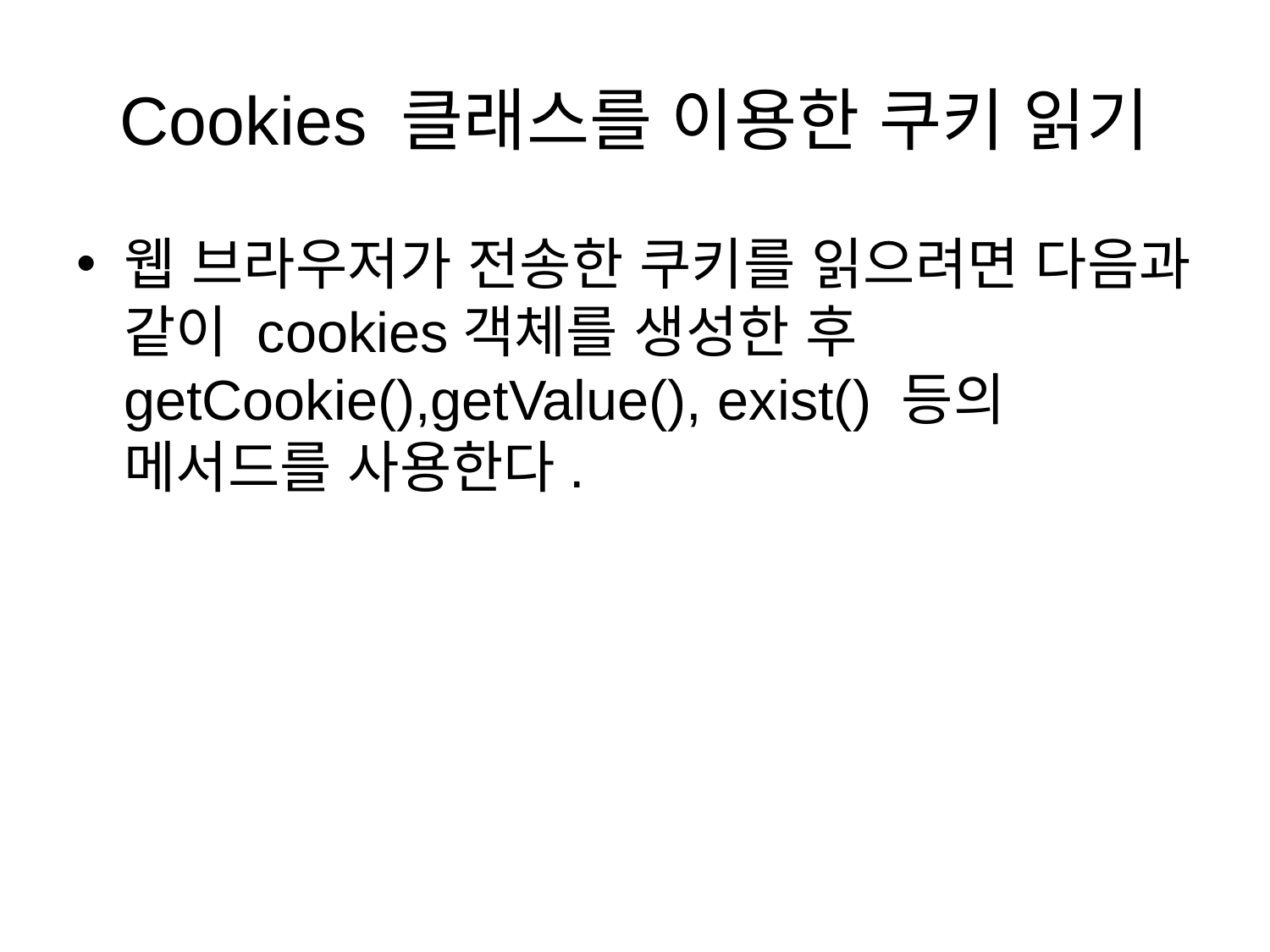

# Cookies 클래스를 이용한 쿠키 읽기
웹 브라우저가 전송한 쿠키를 읽으려면 다음과 같이 cookies객체를 생성한 후 getCookie(),getValue(), exist() 등의 메서드를 사용한다.